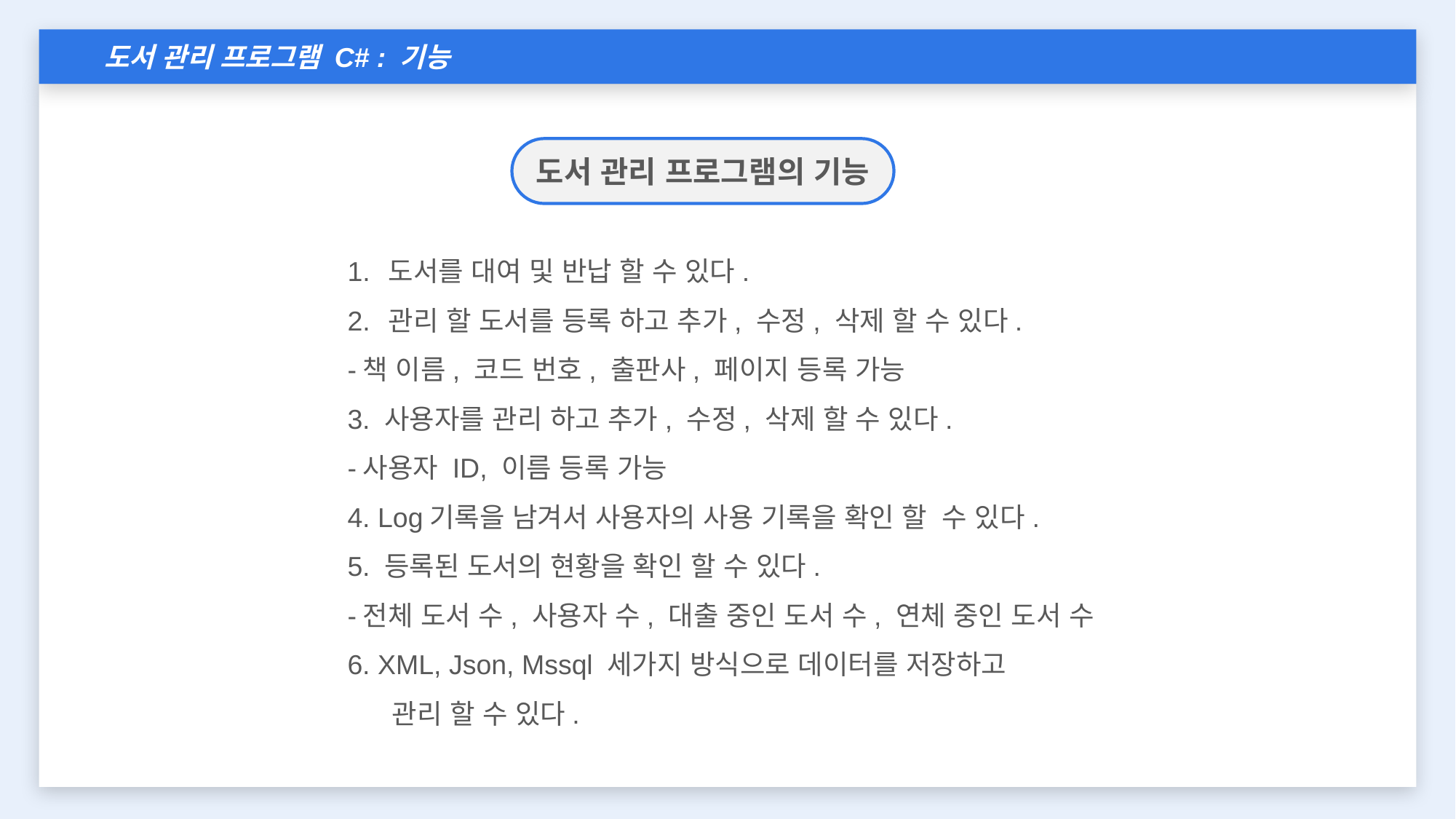

도서 관리 프로그램 C# : 기능

도서 관리 프로그램의 기능
도서를 대여 및 반납 할 수 있다.
관리 할 도서를 등록 하고 추가, 수정, 삭제 할 수 있다.
-책 이름, 코드 번호, 출판사, 페이지 등록 가능
3. 사용자를 관리 하고 추가, 수정, 삭제 할 수 있다.
-사용자 ID, 이름 등록 가능
4. Log기록을 남겨서 사용자의 사용 기록을 확인 할  수 있다.
5. 등록된 도서의 현황을 확인 할 수 있다.
-전체 도서 수, 사용자 수, 대출 중인 도서 수, 연체 중인 도서 수
6. XML, Json, Mssql 세가지 방식으로 데이터를 저장하고
     관리 할 수 있다.